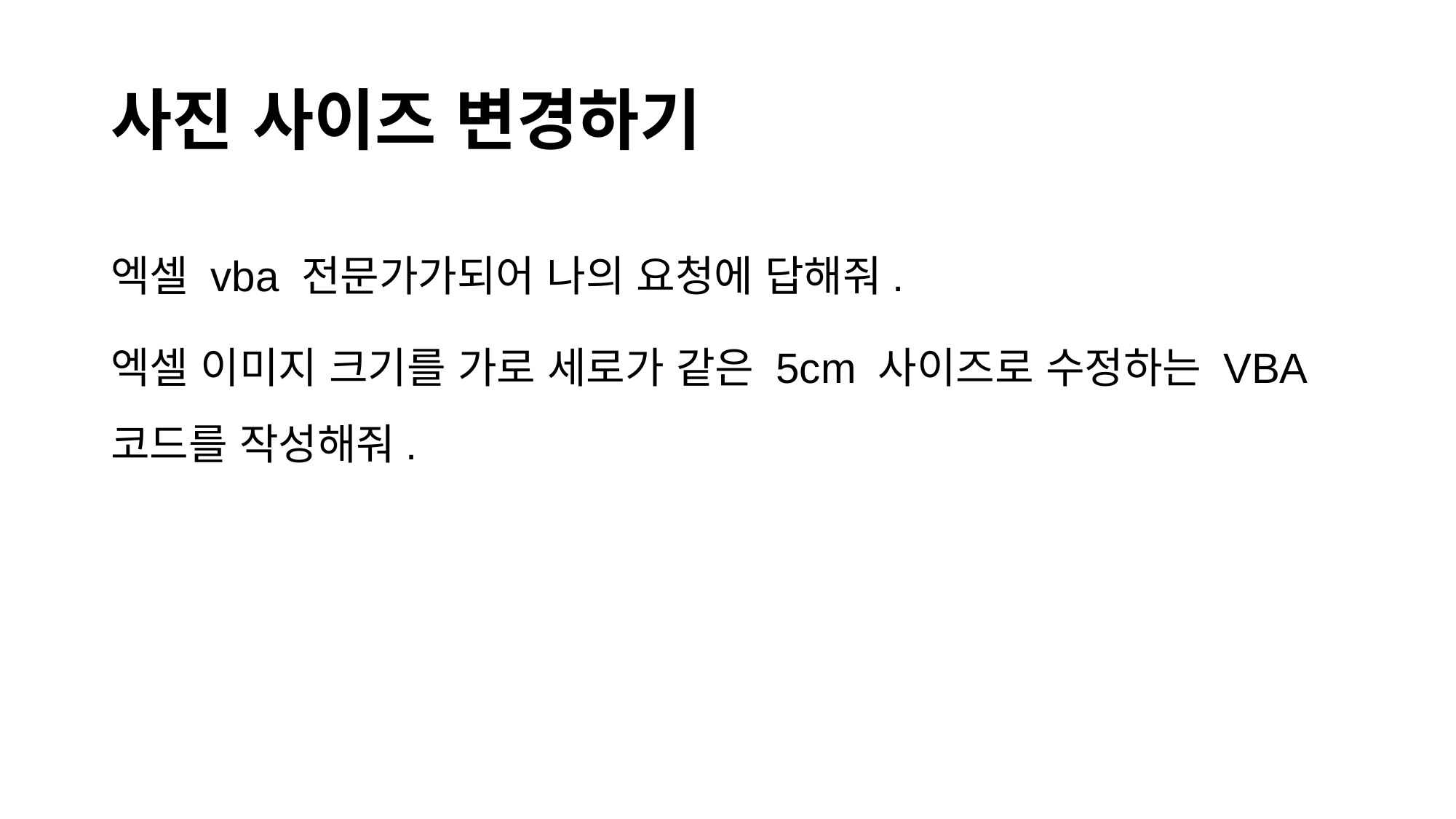

# 사진 사이즈 변경하기
엑셀 vba 전문가가되어 나의 요청에 답해줘.
엑셀 이미지 크기를 가로 세로가 같은 5cm 사이즈로 수정하는 VBA코드를 작성해줘.